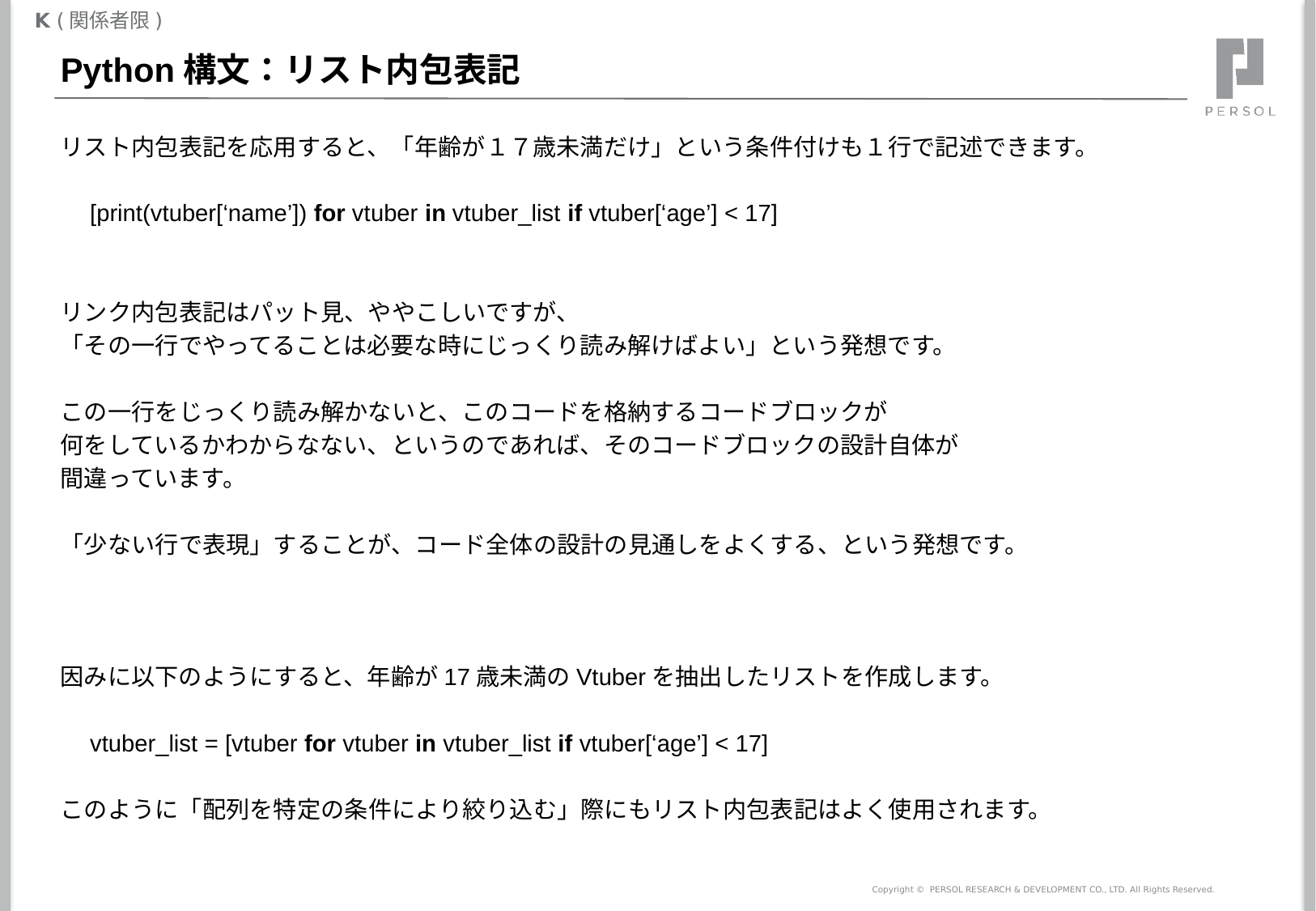

# Python構文：リスト内包表記
リスト内包表記を応用すると、「年齢が１７歳未満だけ」という条件付けも１行で記述できます。

　[print(vtuber[‘name’]) for vtuber in vtuber_list if vtuber[‘age’] < 17]

リンク内包表記はパット見、ややこしいですが、
「その一行でやってることは必要な時にじっくり読み解けばよい」という発想です。

この一行をじっくり読み解かないと、このコードを格納するコードブロックが
何をしているかわからなない、というのであれば、そのコードブロックの設計自体が
間違っています。

「少ない行で表現」することが、コード全体の設計の見通しをよくする、という発想です。

因みに以下のようにすると、年齢が17歳未満のVtuberを抽出したリストを作成します。

　vtuber_list = [vtuber for vtuber in vtuber_list if vtuber[‘age’] < 17]

このように「配列を特定の条件により絞り込む」際にもリスト内包表記はよく使用されます。